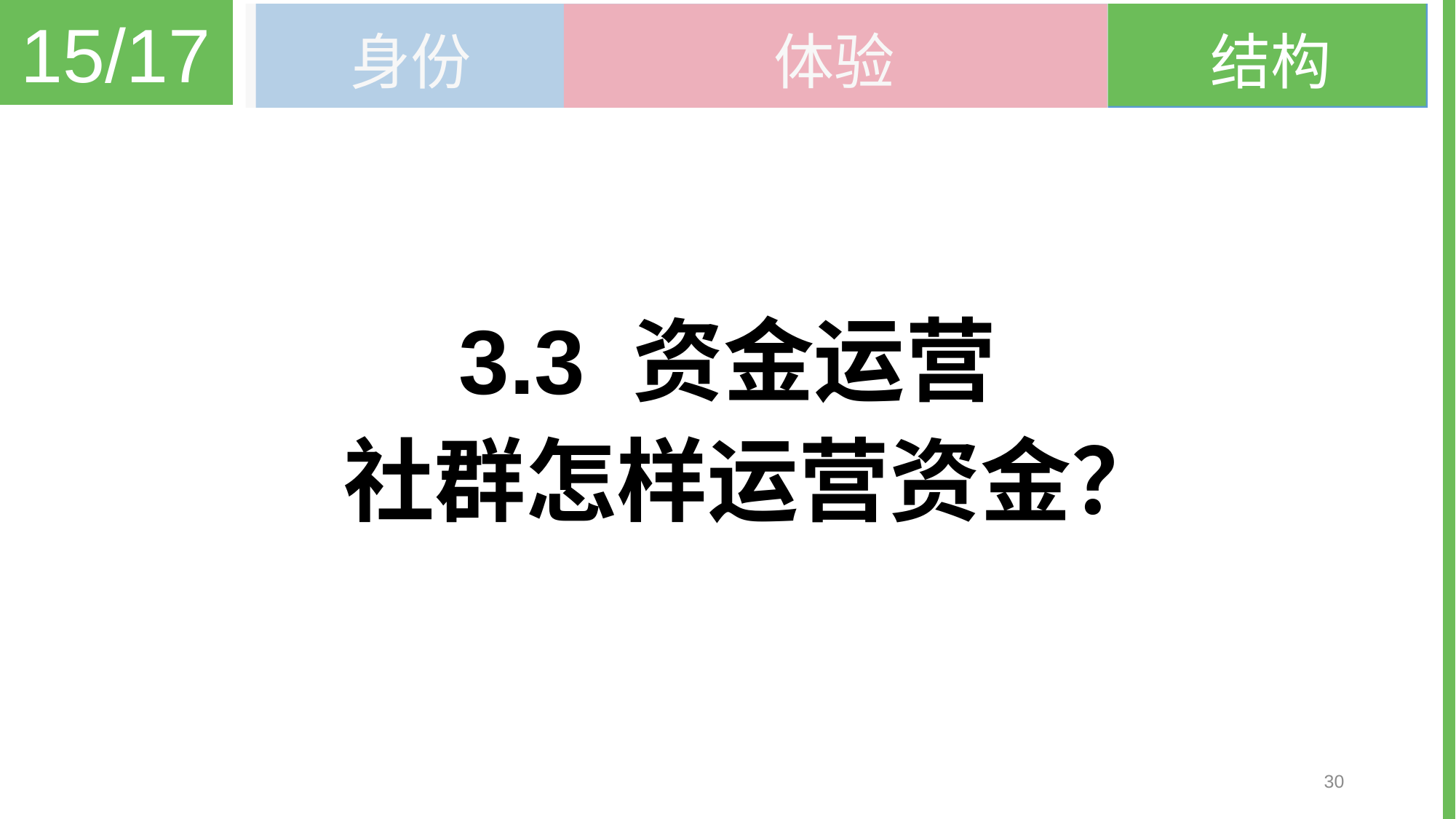

15/17

结构
身份
体验
# 3.3 资金运营
社群怎样运营资金？
30